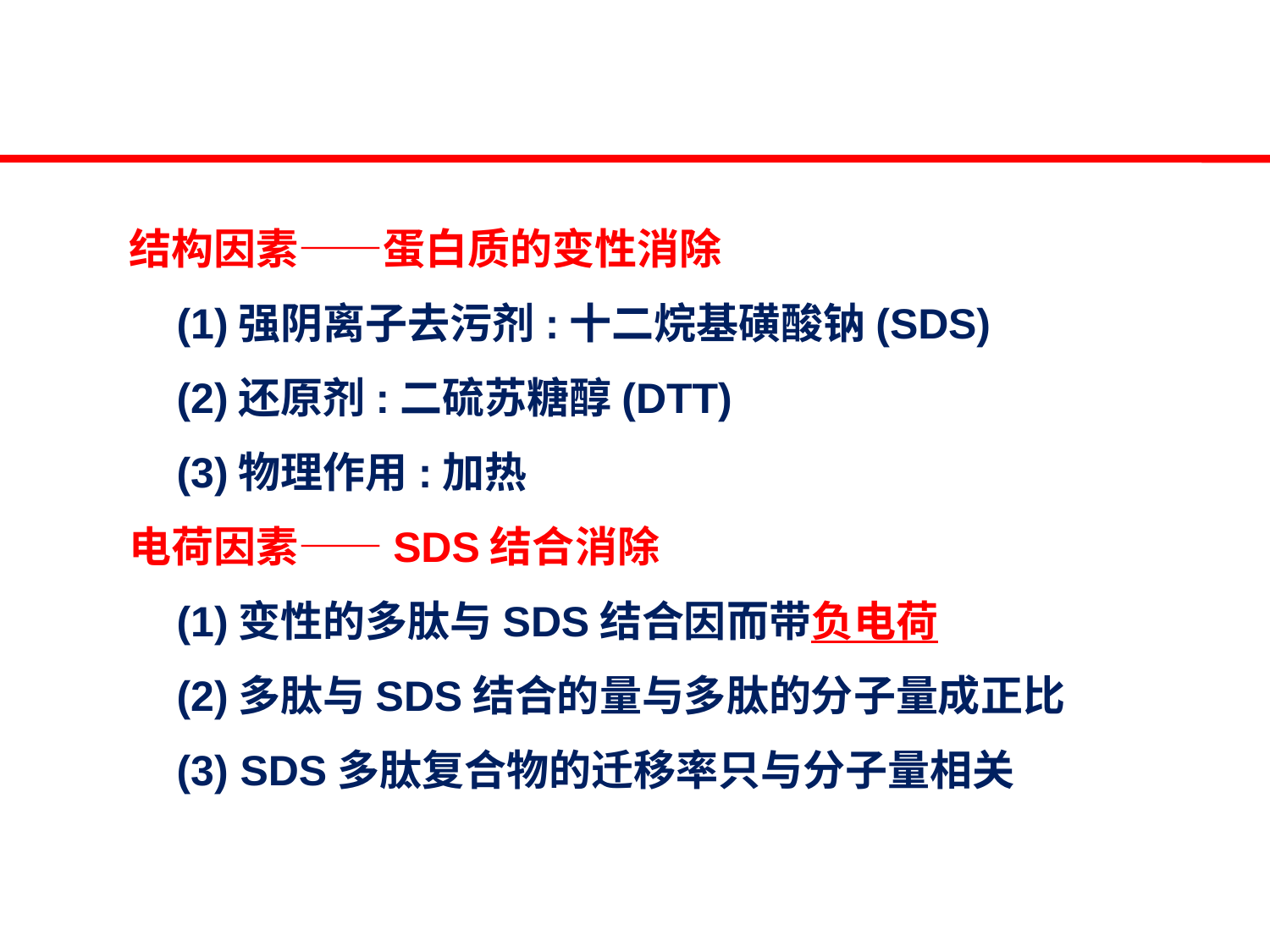

#
结构因素——蛋白质的变性消除
    (1)强阴离子去污剂:十二烷基磺酸钠(SDS)
    (2)还原剂:二硫苏糖醇(DTT)
    (3)物理作用:加热
电荷因素——SDS结合消除
    (1)变性的多肽与SDS结合因而带负电荷
    (2)多肽与SDS结合的量与多肽的分子量成正比
    (3) SDS多肽复合物的迁移率只与分子量相关